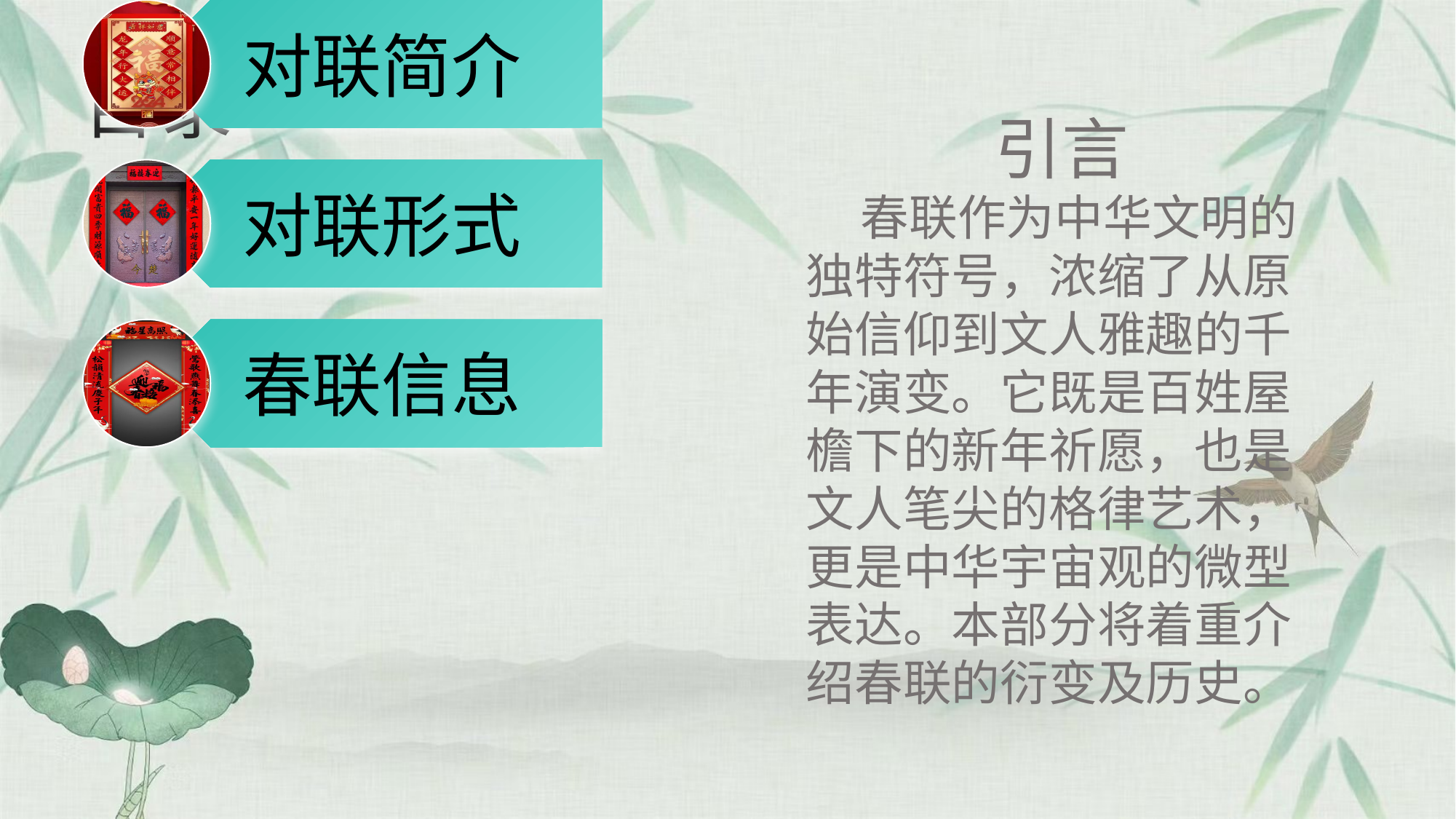

# 目录
引言
春联作为中华文明的独特符号，浓缩了从原始信仰到文人雅趣的千年演变。它既是百姓屋檐下的新年祈愿，也是文人笔尖的格律艺术，更是中华宇宙观的微型表达。本部分将着重介绍春联的衍变及历史。
对联简介
对联形式
春联信息